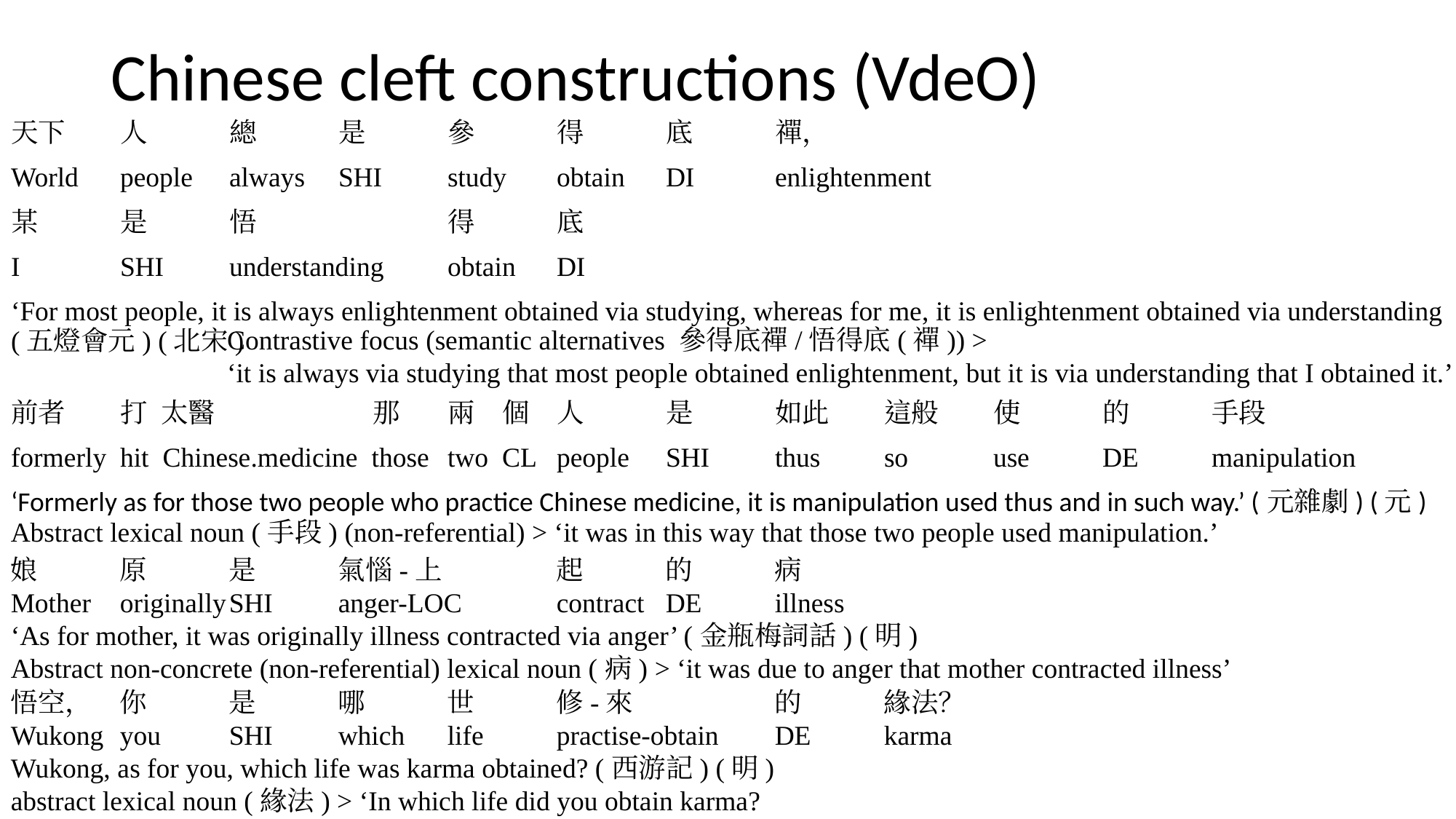

# Chinese cleft constructions (VdeO)
天下	人	總	是	參	得	底	禪，
World	people	always	SHI	study	obtain	DI	enlightenment
某	是	悟		得	底
I	SHI	understanding	obtain	DI
‘For most people, it is always enlightenment obtained via studying, whereas for me, it is enlightenment obtained via understanding (五燈會元) (北宋)

Contrastive focus (semantic alternatives 參得底禪/悟得底(禪)) >
‘it is always via studying that most people obtained enlightenment, but it is via understanding that I obtained it.’
前者	打  太醫		     那	兩    個	人	是	如此	這般	使	的	手段
formerly	hit  Chinese.medicine  those	two  CL	people	SHI	thus	so	use	DE	manipulation
‘Formerly as for those two people who practice Chinese medicine, it is manipulation used thus and in such way.’ (元雜劇) (元)
Abstract lexical noun (手段) (non-referential) > ‘it was in this way that those two people used manipulation.’
娘	原	是	氣惱-上		起	的	病
Mother	originally	SHI	anger-LOC	contract	DE	illness
‘As for mother, it was originally illness contracted via anger’ (金瓶梅詞話) (明)
Abstract non-concrete (non-referential) lexical noun (病) > ‘it was due to anger that mother contracted illness’
悟空，	你	是	哪	世	修-來		的	緣法？
Wukong	you	SHI	which	life	practise-obtain	DE	karma
Wukong, as for you, which life was karma obtained? (西游記) (明)
abstract lexical noun (緣法) > ‘In which life did you obtain karma?